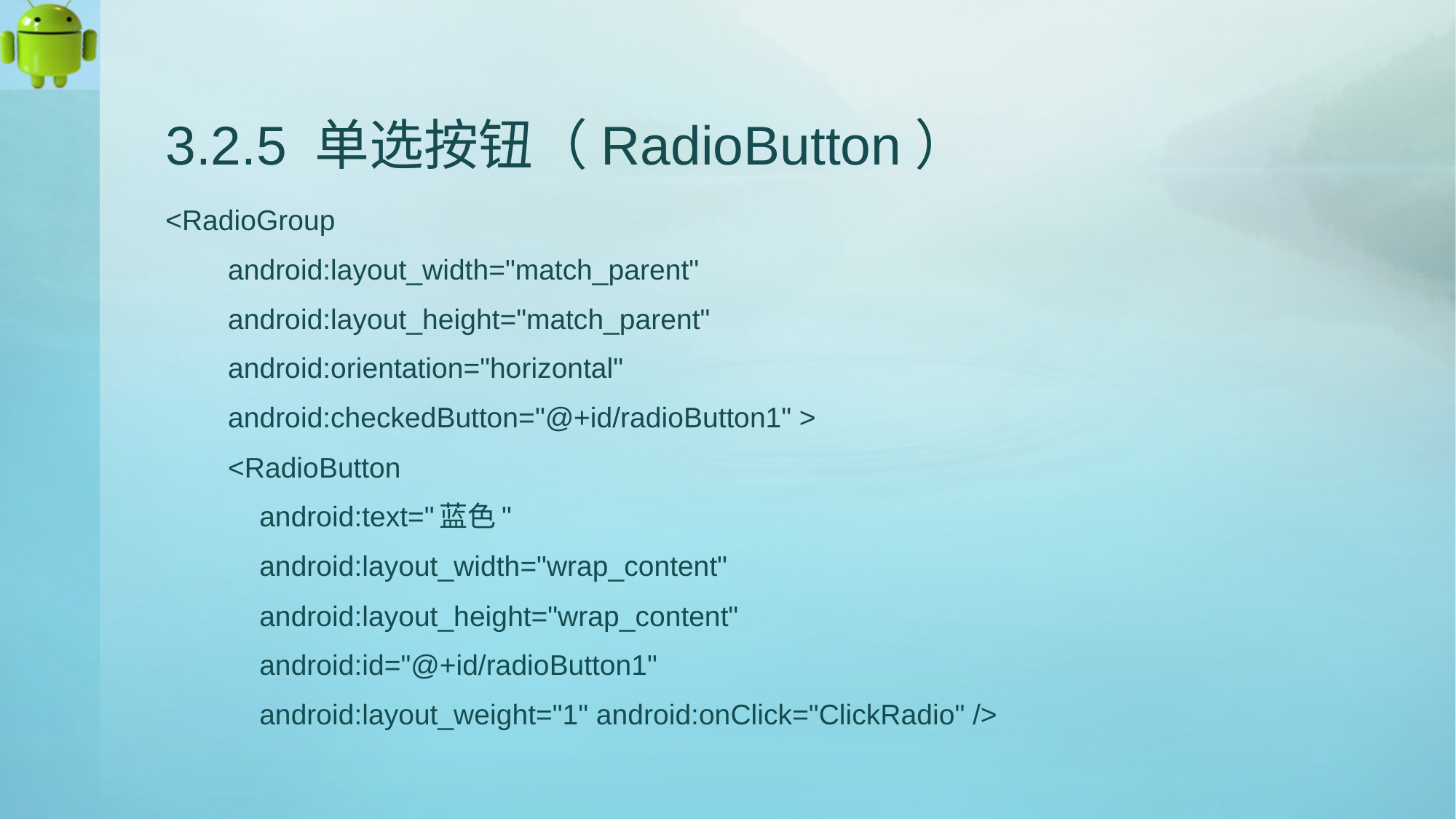

# 3.2.5 单选按钮（RadioButton）
<RadioGroup
        android:layout_width="match_parent"
        android:layout_height="match_parent"
        android:orientation="horizontal"
        android:checkedButton="@+id/radioButton1" >
        <RadioButton
            android:text="蓝色"
            android:layout_width="wrap_content"
            android:layout_height="wrap_content"
            android:id="@+id/radioButton1"
            android:layout_weight="1" android:onClick="ClickRadio" />